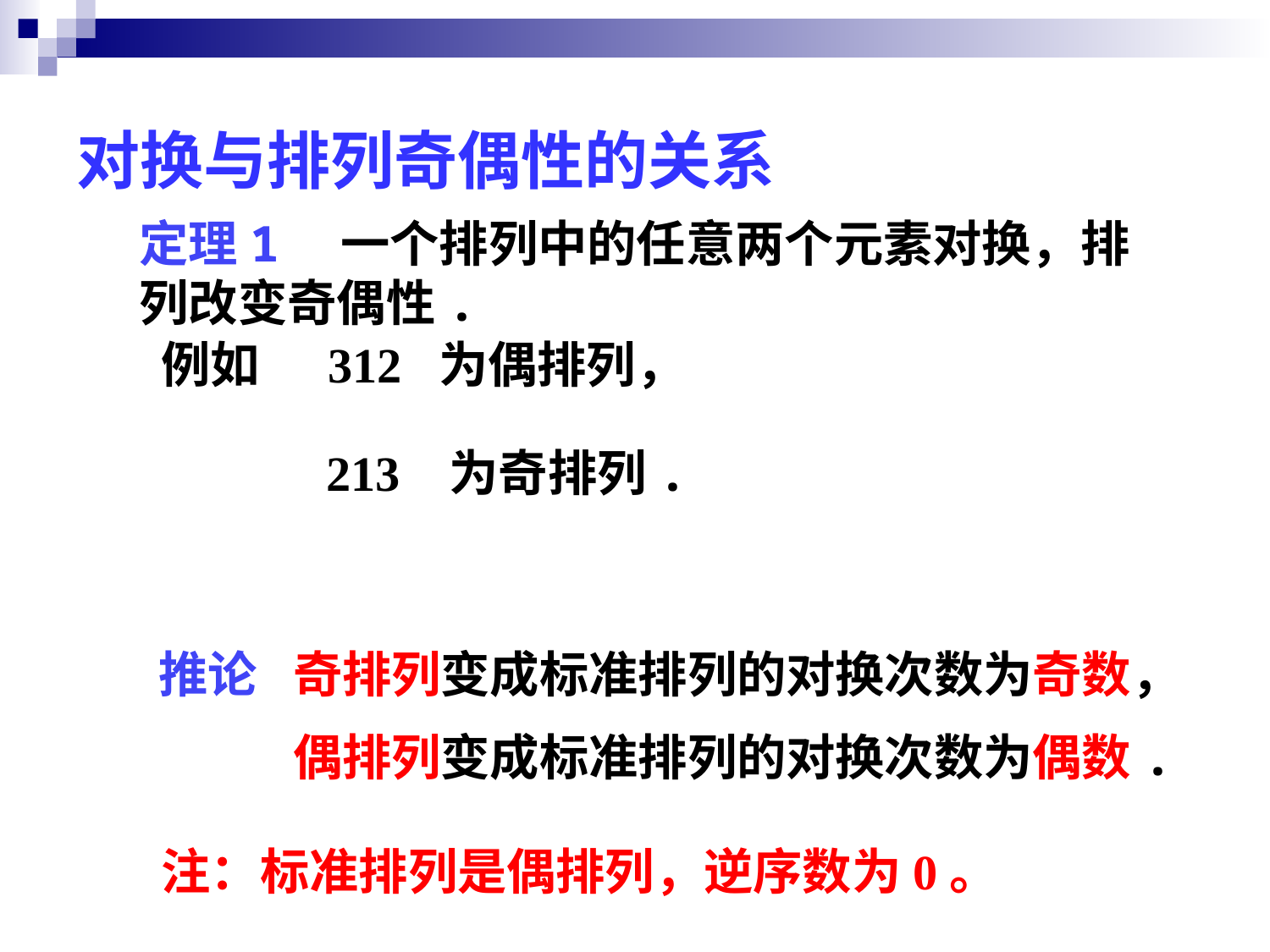

# 对换与排列奇偶性的关系
定理1　一个排列中的任意两个元素对换，排列改变奇偶性.
例如     312  为偶排列，

   213   为奇排列.

推论
奇排列变成标准排列的对换次数为奇数，
偶排列变成标准排列的对换次数为偶数.

注：标准排列是偶排列，逆序数为0。